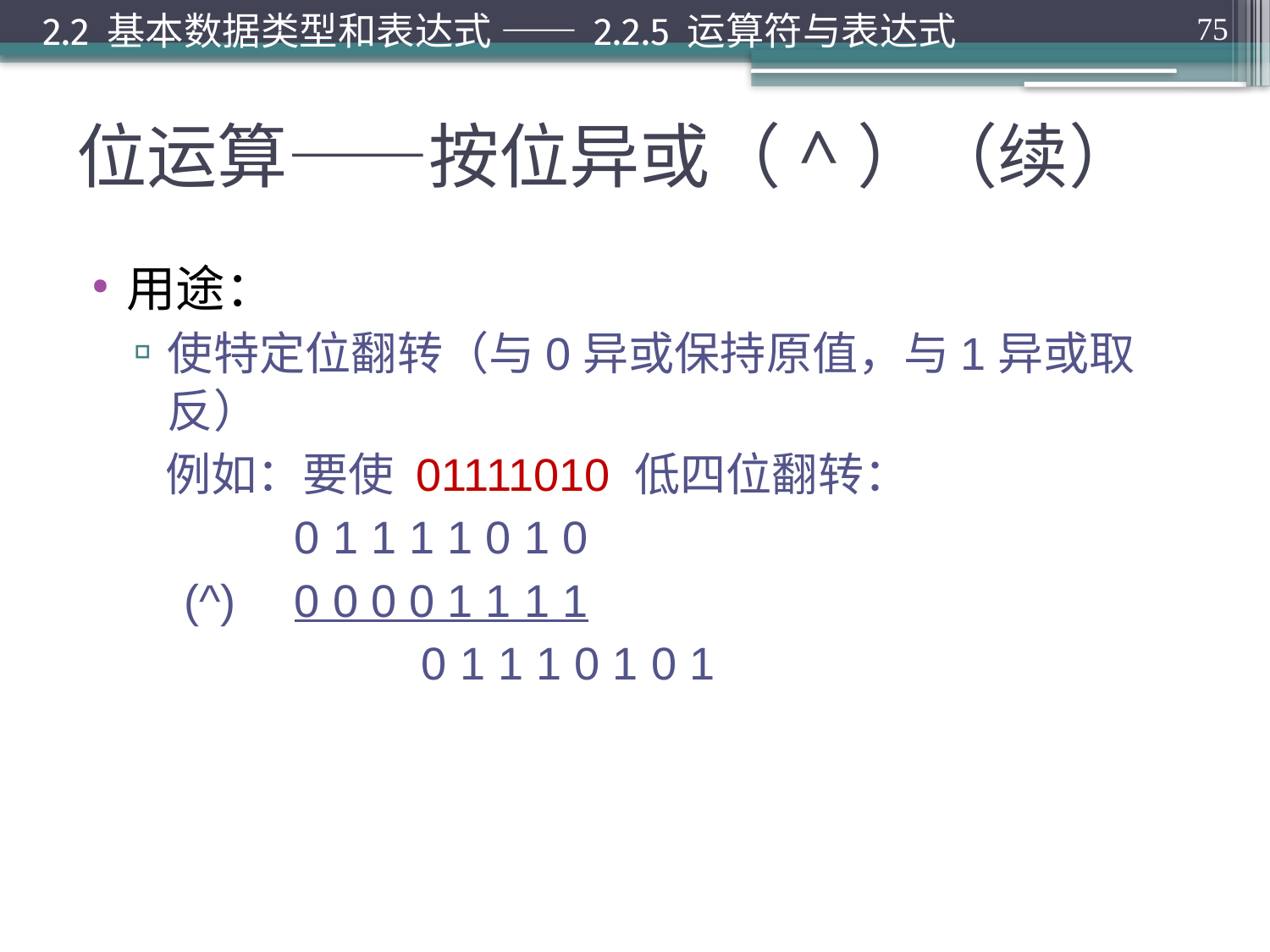

2.2 基本数据类型和表达式 —— 2.2.5 运算符与表达式
75
# 位运算——按位异或（^）（续）
用途：
使特定位翻转（与0异或保持原值，与1异或取反）
  例如：要使 01111010 低四位翻转：
	  	0 1 1 1 1 0 1 0
    (^)	0 0 0 0 1 1 1 1
			0 1 1 1 0 1 0 1